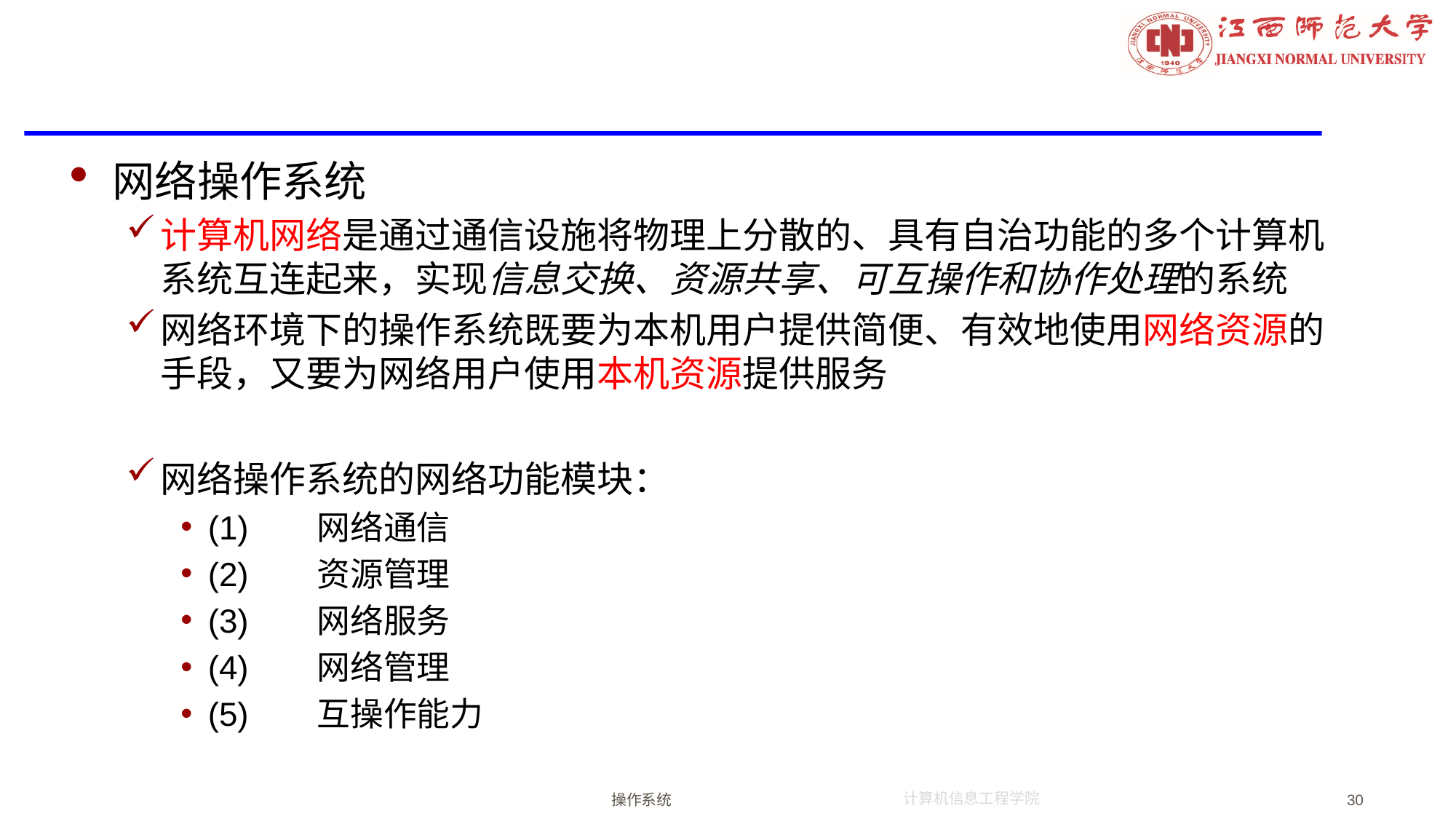

#
网络操作系统
计算机网络是通过通信设施将物理上分散的、具有自治功能的多个计算机系统互连起来，实现信息交换、资源共享、可互操作和协作处理的系统
网络环境下的操作系统既要为本机用户提供简便、有效地使用网络资源的手段，又要为网络用户使用本机资源提供服务

网络操作系统的网络功能模块：
(1)	网络通信
(2)	资源管理
(3)	网络服务
(4)	网络管理
(5)	互操作能力

操作系统
30